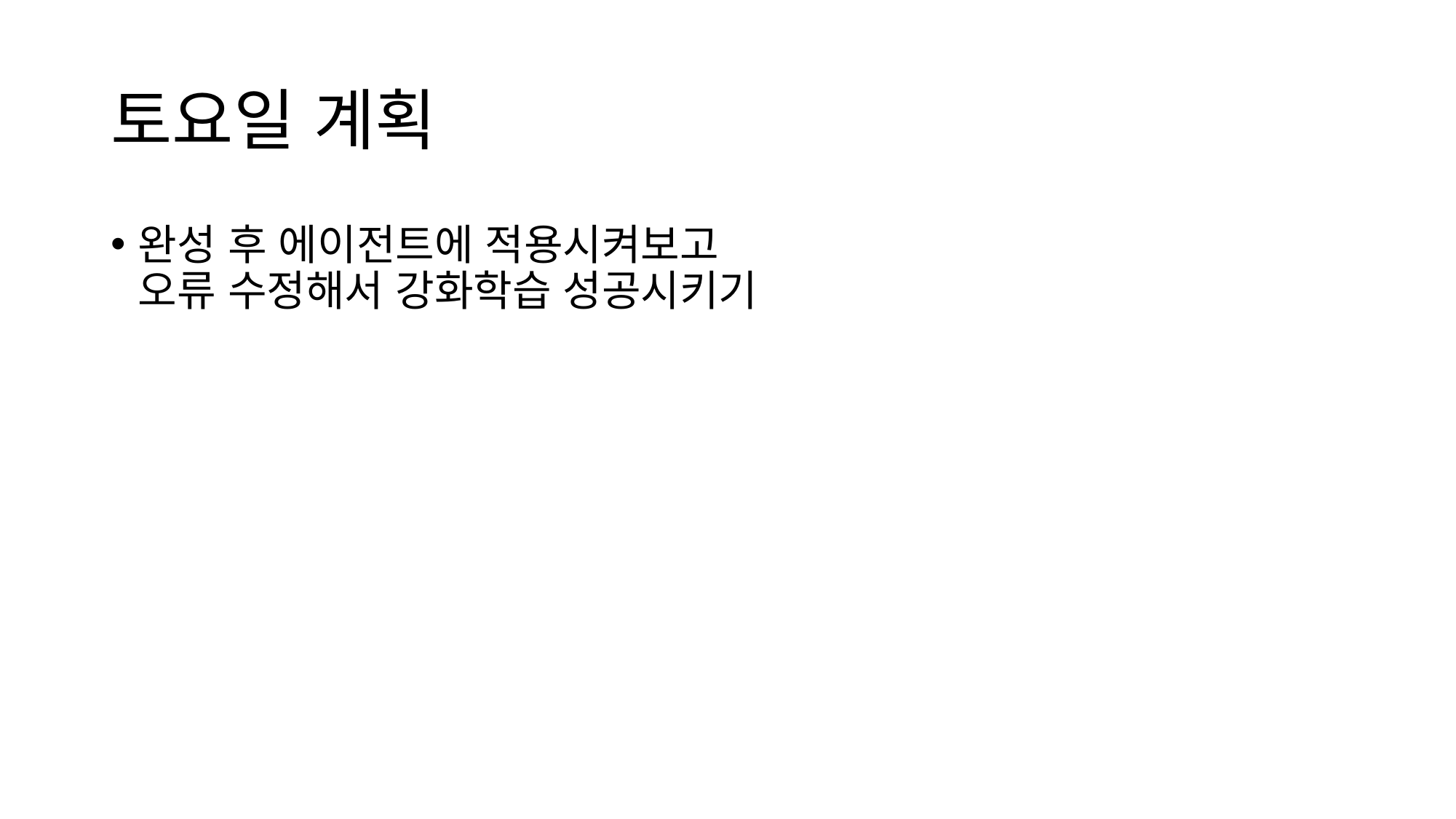

# 토요일 계획
완성 후 에이전트에 적용시켜보고
오류 수정해서 강화학습 성공시키기